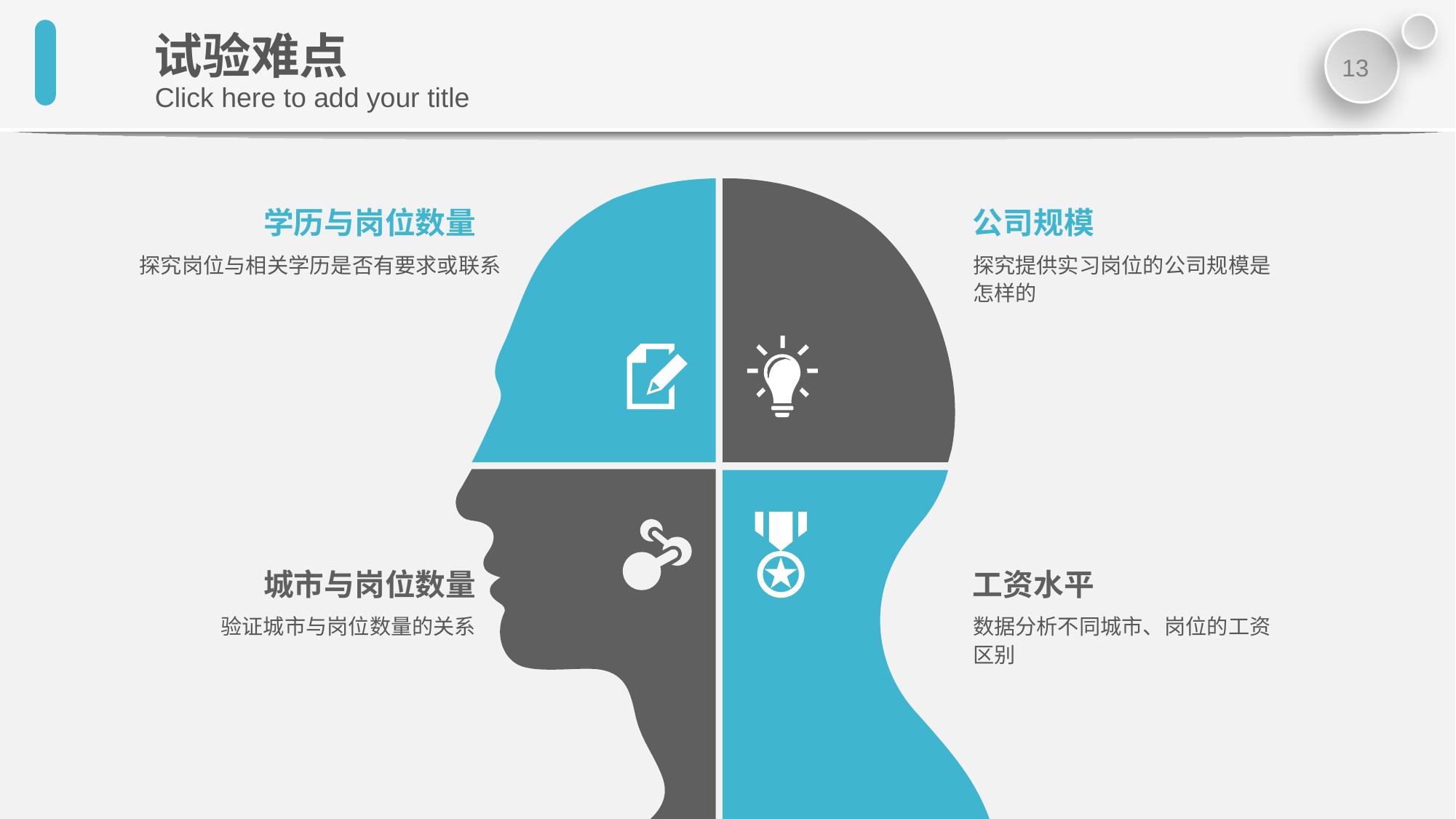

试验难点
Click here to add your title

学历与岗位数量

公司规模
探究岗位与相关学历是否有要求或联系

探究提供实习岗位的公司规模是怎样的

城市与岗位数量

工资水平
验证城市与岗位数量的关系

数据分析不同城市、岗位的工资区别